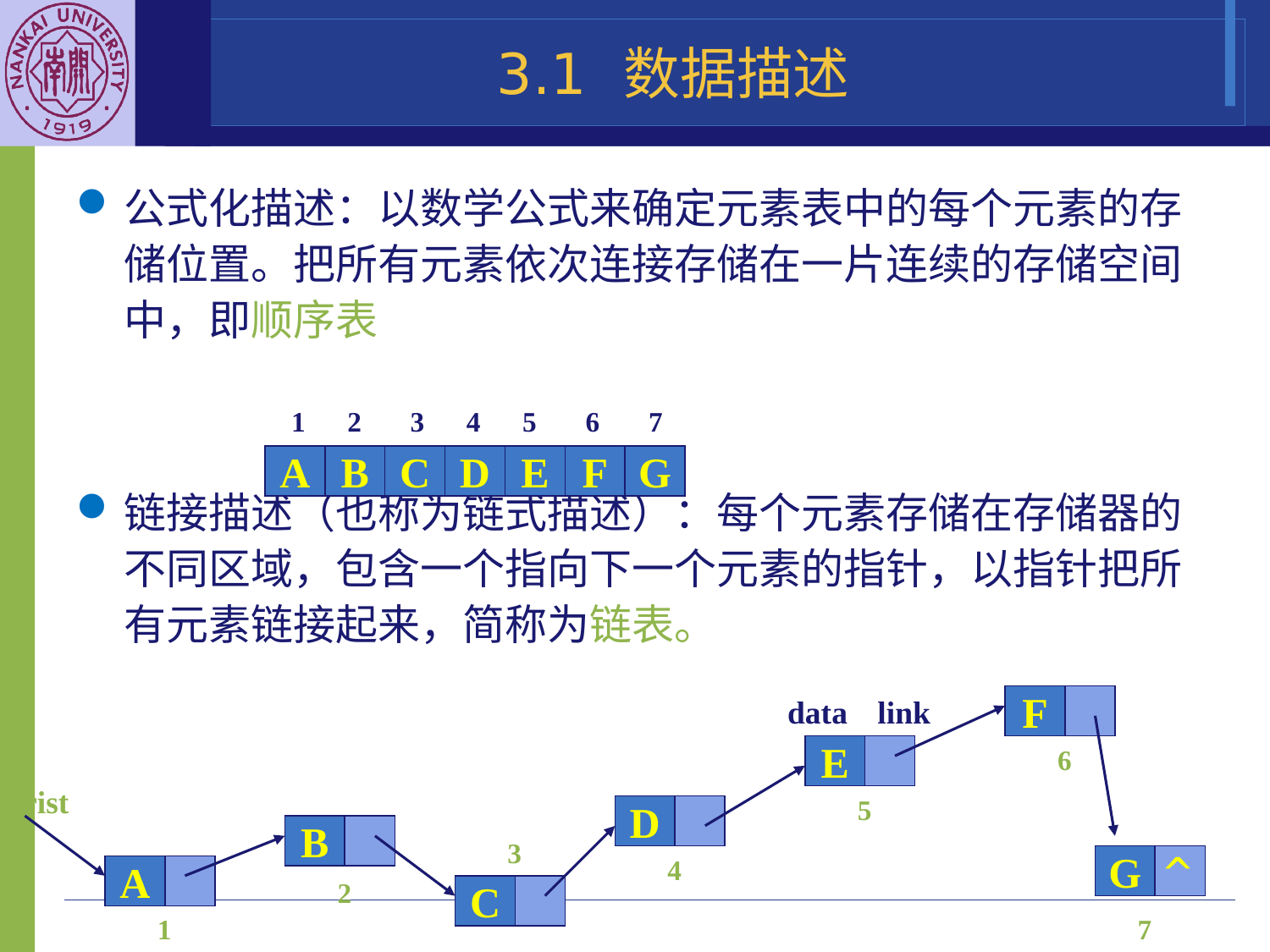

# 3.1	数据描述
公式化描述：以数学公式来确定元素表中的每个元素的存储位置。把所有元素依次连接存储在一片连续的存储空间中，即顺序表

链接描述（也称为链式描述）：每个元素存储在存储器的不同区域，包含一个指向下一个元素的指针，以指针把所有元素链接起来，简称为链表。
  1      2       3      4      5       6       7
A
B
C
D
E
F
G
data
link
F

E

6

frist
5
D

B

3

4
G
^
A

2
C

3

1
7